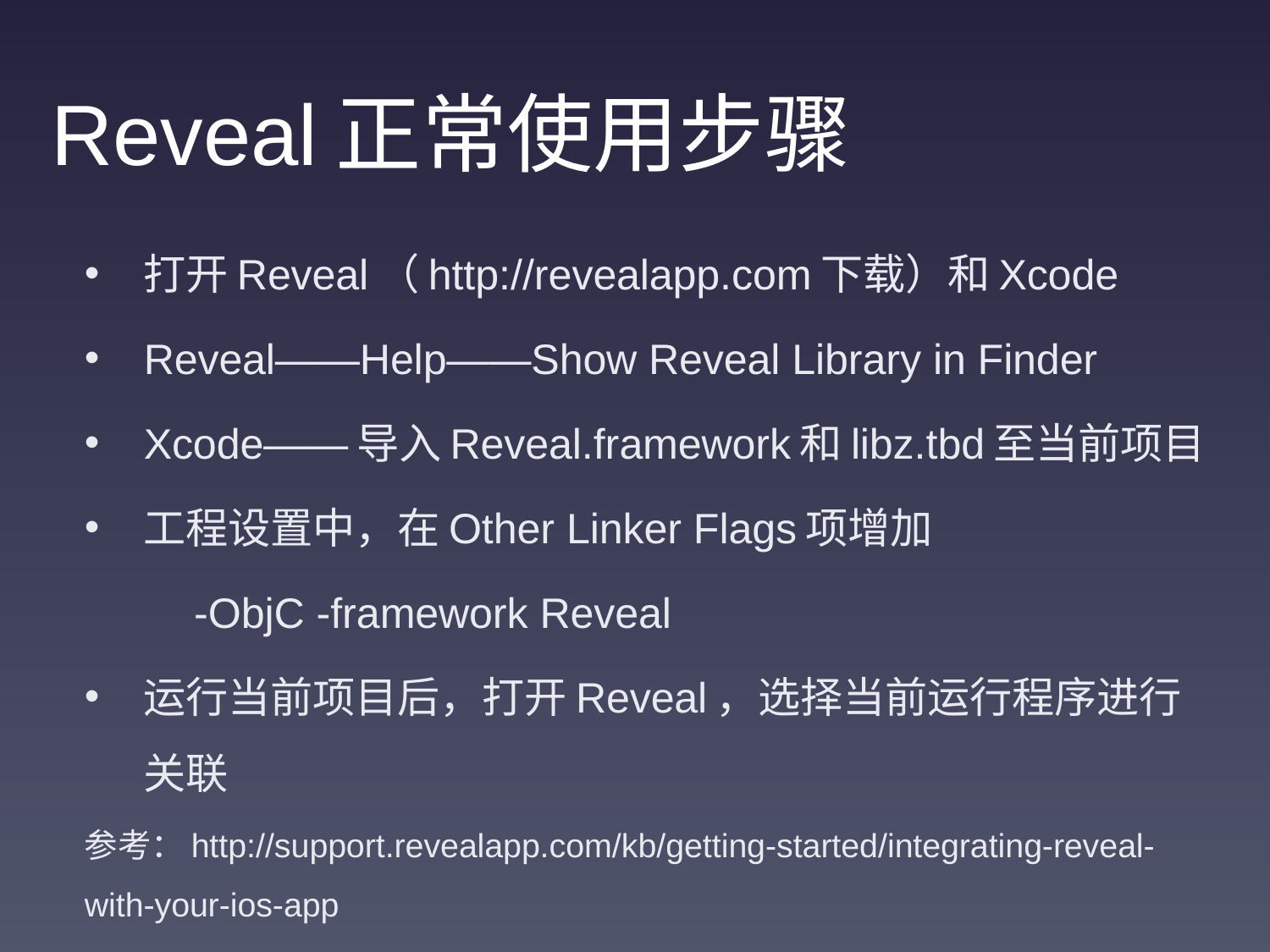

# Reveal正常使用步骤
打开Reveal（http://revealapp.com下载）和Xcode
Reveal——Help——Show Reveal Library in Finder
Xcode——导入Reveal.framework和libz.tbd至当前项目
工程设置中，在Other Linker Flags项增加
	-ObjC -framework Reveal
运行当前项目后，打开Reveal，选择当前运行程序进行关联
参考：http://support.revealapp.com/kb/getting-started/integrating-reveal-with-your-ios-app